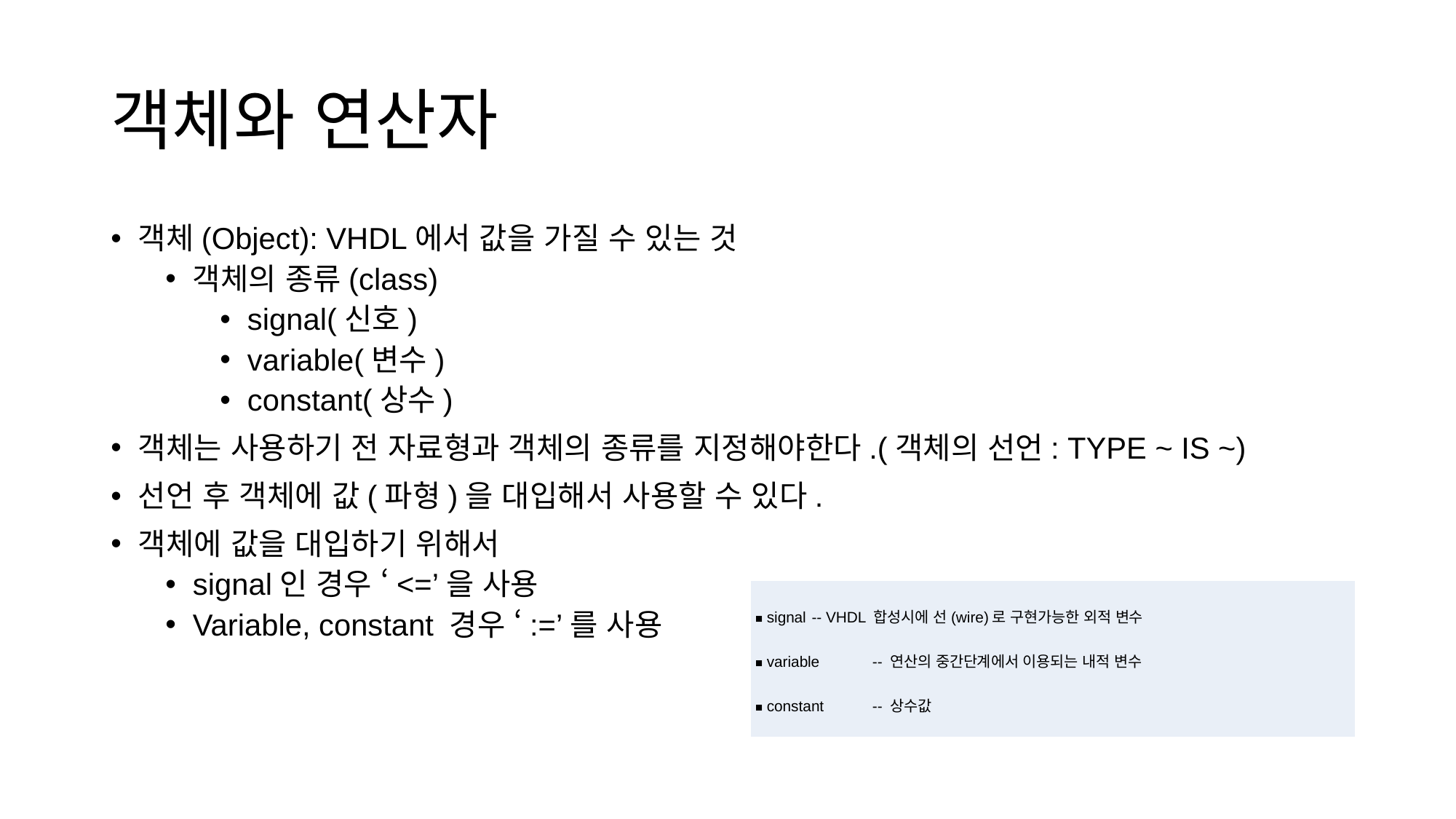

# 객체와 연산자
객체(Object): VHDL에서 값을 가질 수 있는 것
객체의 종류(class)
signal(신호)
variable(변수)
constant(상수)
객체는 사용하기 전 자료형과 객체의 종류를 지정해야한다.(객체의 선언: TYPE ~ IS ~)
선언 후 객체에 값(파형)을 대입해서 사용할 수 있다.
객체에 값을 대입하기 위해서
signal인 경우 ‘<=’을 사용
Variable, constant 경우 ‘:=’를 사용
| ■ signal -- VHDL 합성시에 선(wire)로 구현가능한 외적 변수 ■ variable -- 연산의 중간단계에서 이용되는 내적 변수 ■ constant -- 상수값 |
| --- |